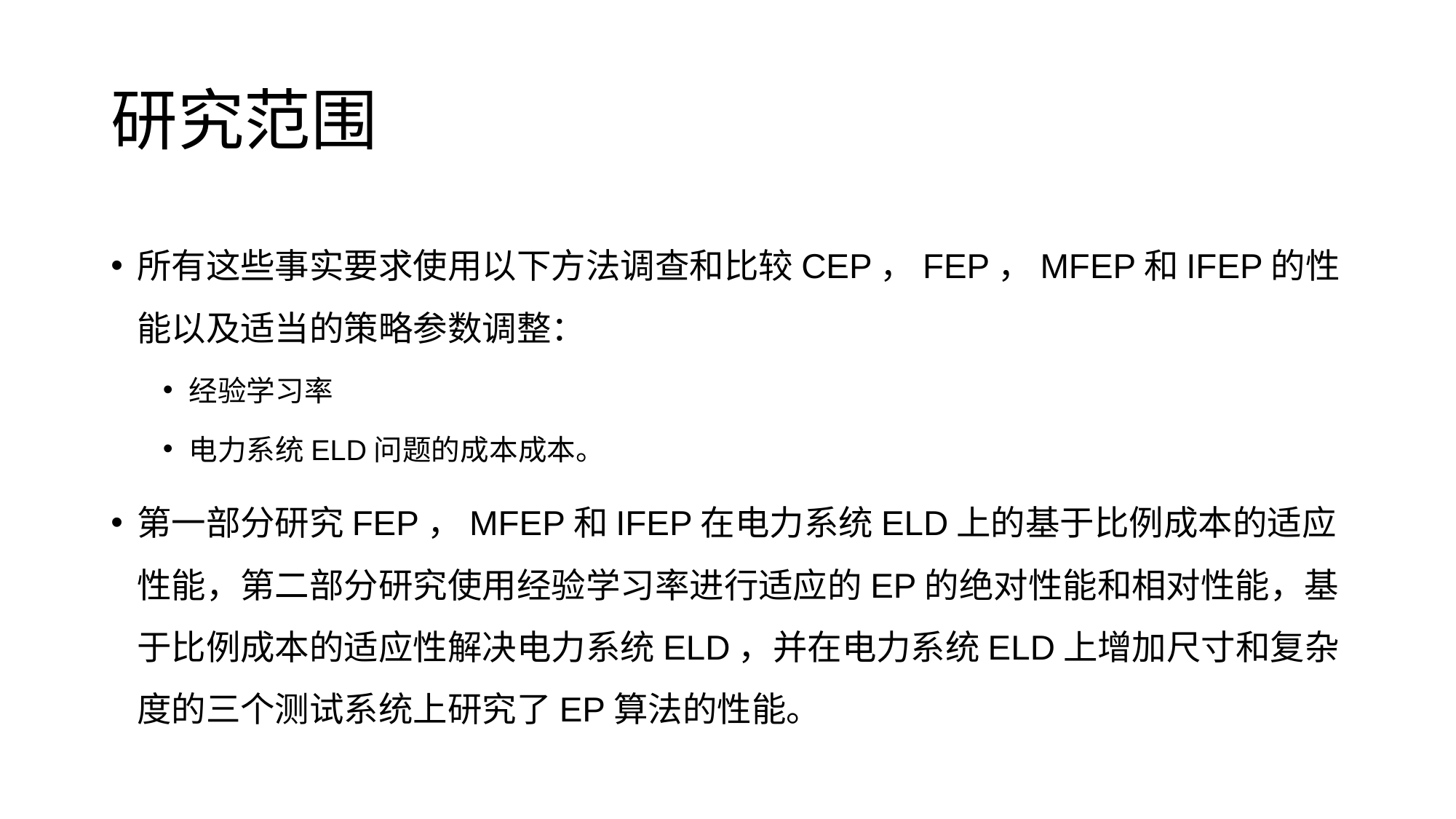

# 研究范围
所有这些事实要求使用以下方法调查和比较CEP，FEP，MFEP和IFEP的性能以及适当的策略参数调整：
经验学习率
电力系统ELD问题的成本成本。
第一部分研究FEP，MFEP和IFEP在电力系统ELD上的基于比例成本的适应性能，第二部分研究使用经验学习率进行适应的EP的绝对性能和相对性能，基于比例成本的适应性解决电力系统ELD，并在电力系统ELD上增加尺寸和复杂度的三个测试系统上研究了EP算法的性能。